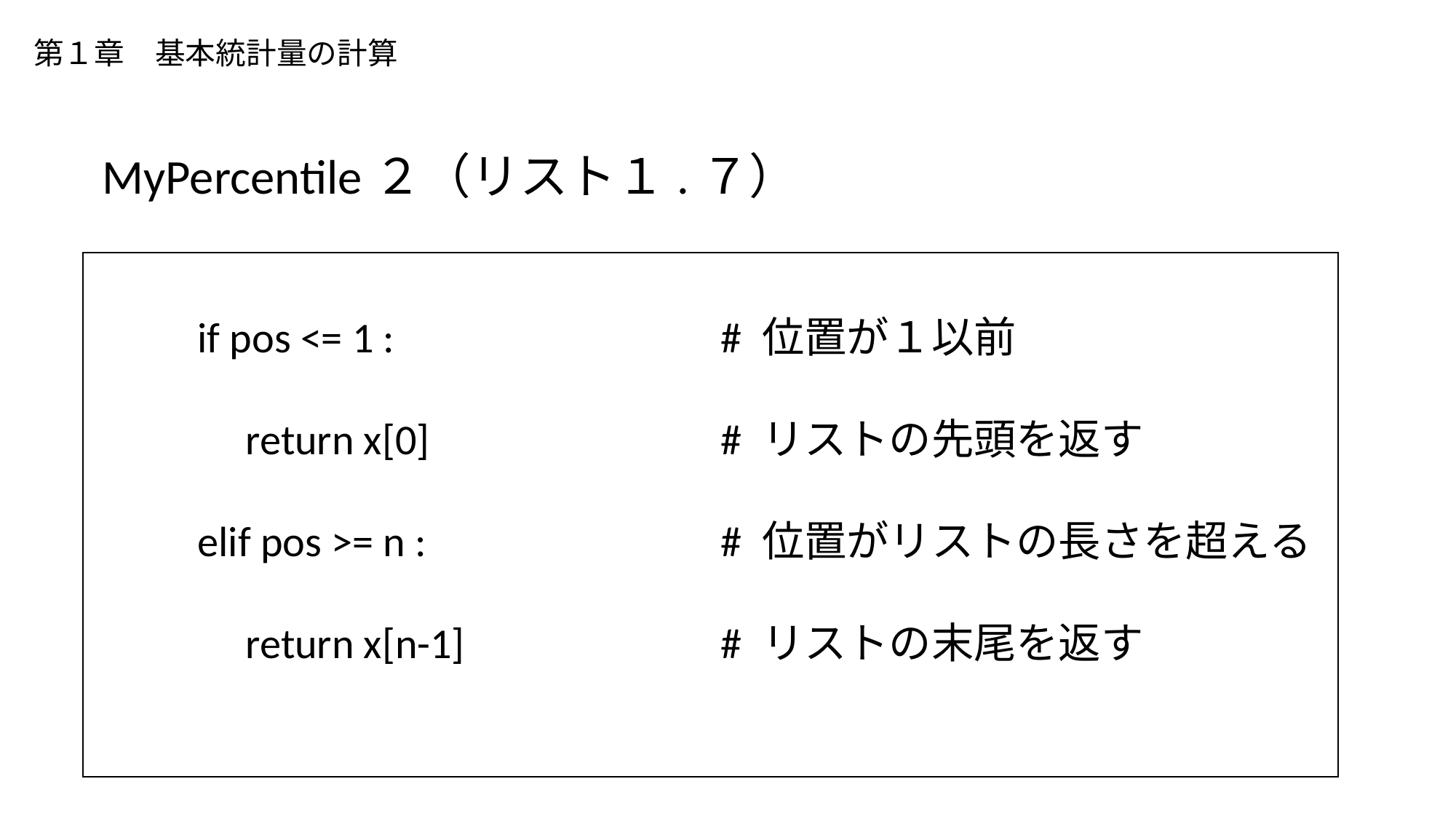

# 第１章　基本統計量の計算
MyPercentile２（リスト１.７）

     if pos <= 1 :

          return x[0]

     elif pos >= n :

          return x[n-1]

# 位置が１以前

# リストの先頭を返す

# 位置がリストの長さを超える

# リストの末尾を返す